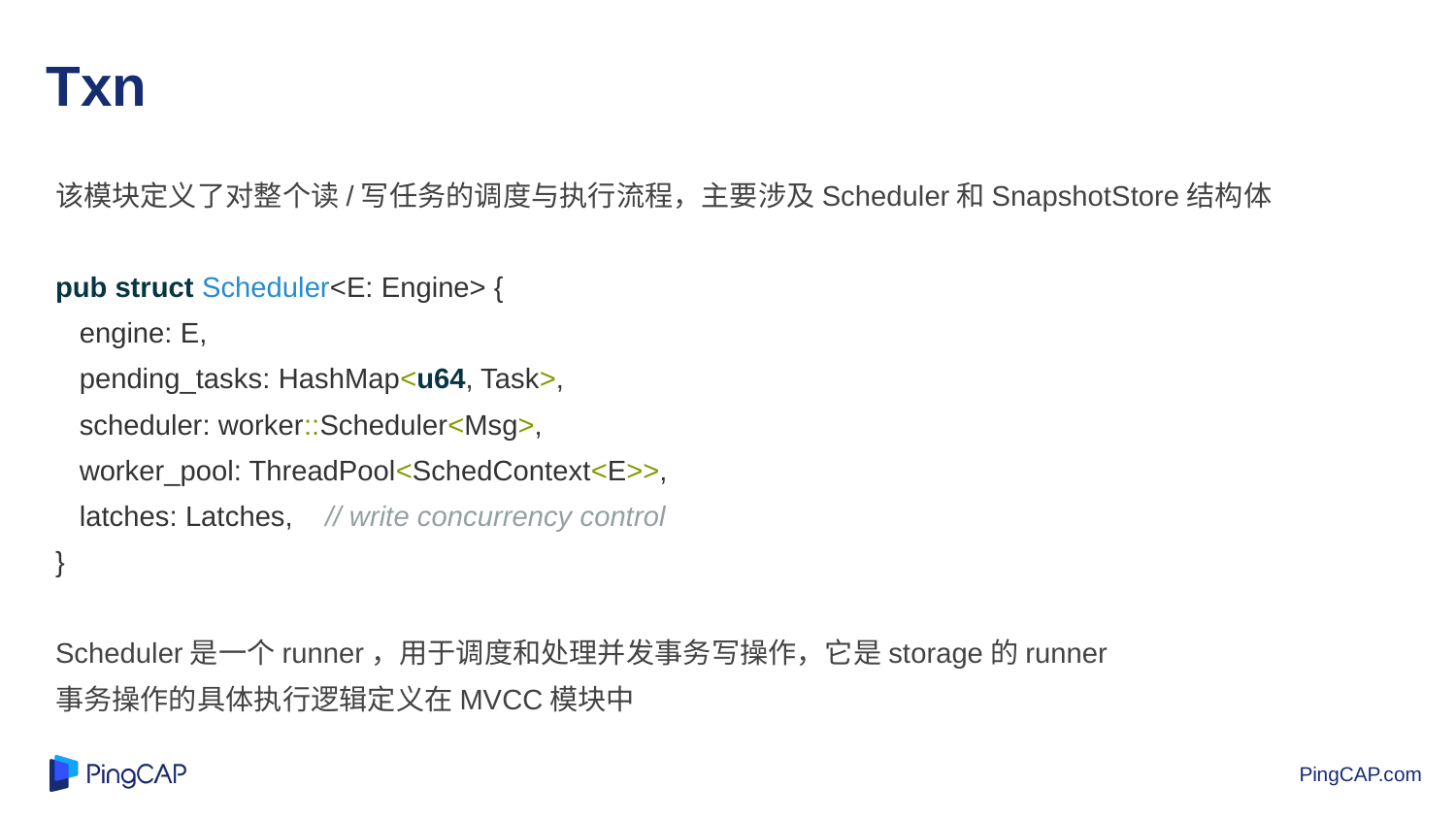

Txn
该模块定义了对整个读/写任务的调度与执行流程，主要涉及Scheduler和SnapshotStore结构体

pub struct Scheduler<E: Engine> {
   engine: E,
   pending_tasks: HashMap<u64, Task>,
   scheduler: worker::Scheduler<Msg>,
   worker_pool: ThreadPool<SchedContext<E>>,
   latches: Latches,    // write concurrency control
}

Scheduler是一个runner，用于调度和处理并发事务写操作，它是storage的runner
事务操作的具体执行逻辑定义在MVCC模块中